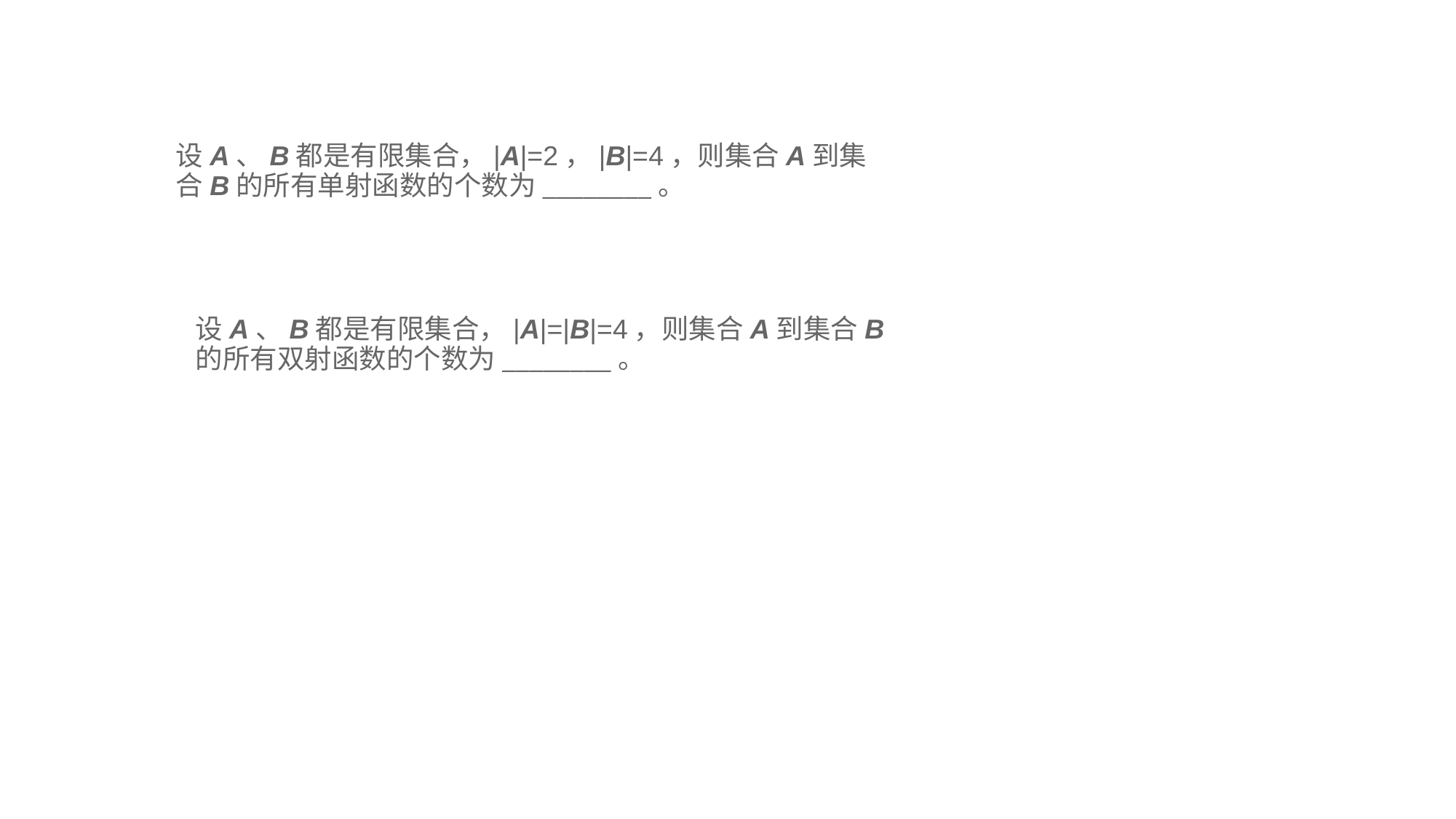

设A、B都是有限集合，|A|=2，|B|=4，则集合A到集合B的所有单射函数的个数为________。
设A、B都是有限集合，|A|=|B|=4，则集合A到集合B的所有双射函数的个数为________。